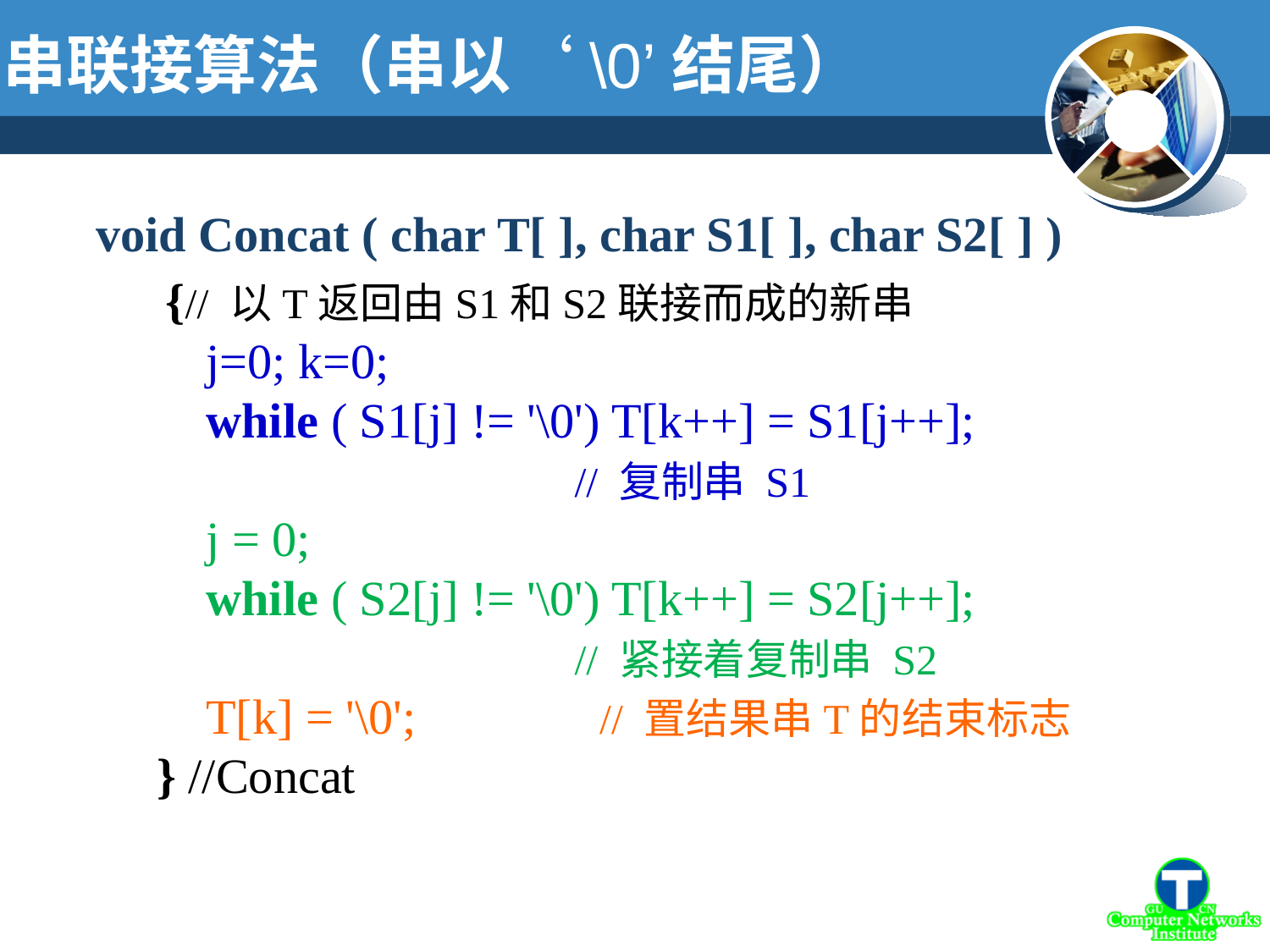

串联接算法（串以‘\0’结尾）
void Concat ( char T[ ], char S1[ ], char S2[ ] )
　{// 以T返回由S1和S2联接而成的新串
　　j=0; k=0;
　　while ( S1[j] != '\0') T[k++] = S1[j++];
                                       // 复制串 S1
　　j = 0;
　　while ( S2[j] != '\0') T[k++] = S2[j++];
                                       // 紧接着复制串 S2
　　T[k] = '\0';　          // 置结果串T的结束标志
　} //Concat